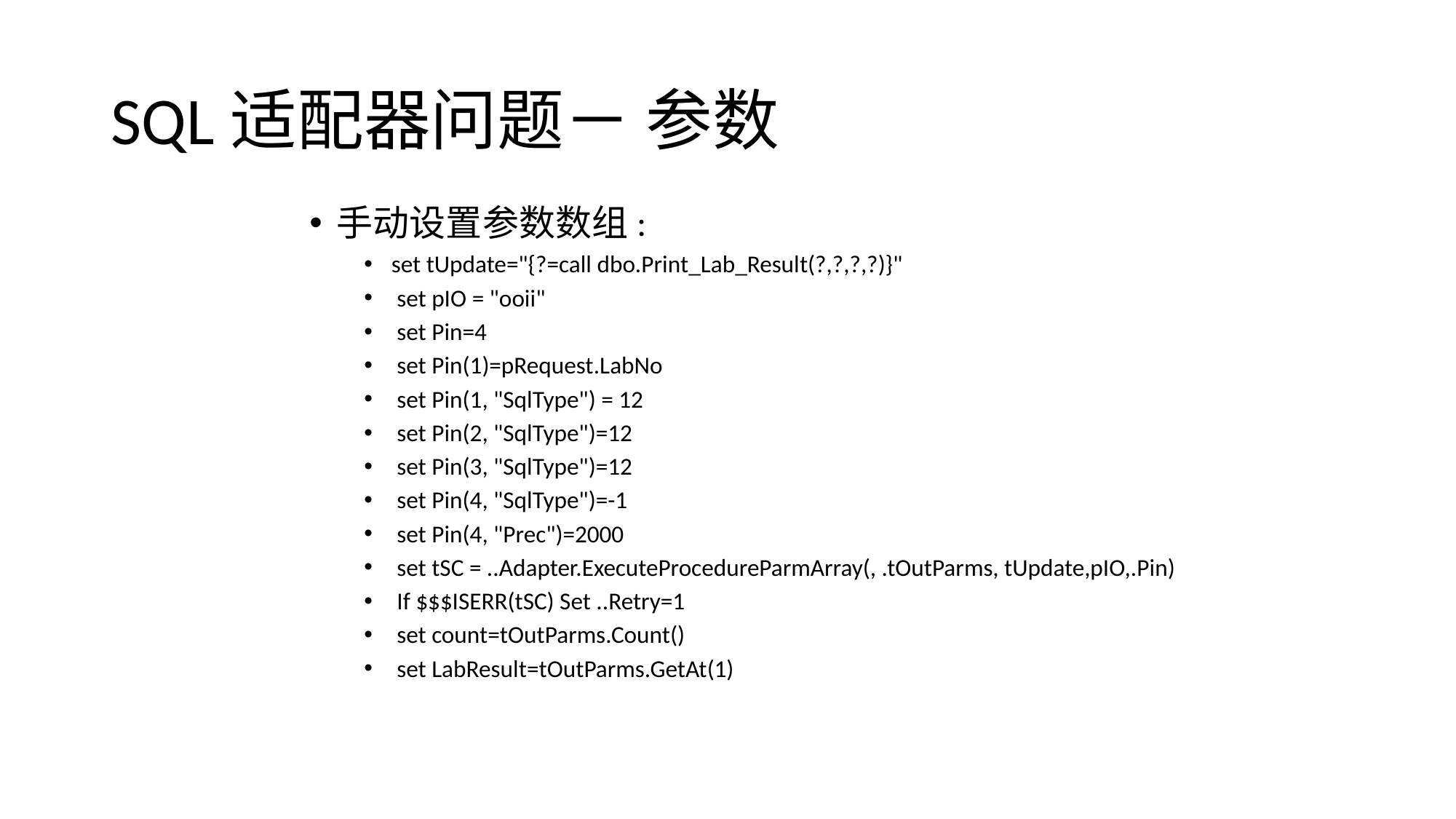

# SQL适配器问题－ 参数
手动设置参数数组:
set tUpdate="{?=call dbo.Print_Lab_Result(?,?,?,?)}"
 set pIO = "ooii"
 set Pin=4
 set Pin(1)=pRequest.LabNo
 set Pin(1, "SqlType") = 12
 set Pin(2, "SqlType")=12
 set Pin(3, "SqlType")=12
 set Pin(4, "SqlType")=-1
 set Pin(4, "Prec")=2000
 set tSC = ..Adapter.ExecuteProcedureParmArray(, .tOutParms, tUpdate,pIO,.Pin)
 If $$$ISERR(tSC) Set ..Retry=1
 set count=tOutParms.Count()
 set LabResult=tOutParms.GetAt(1)